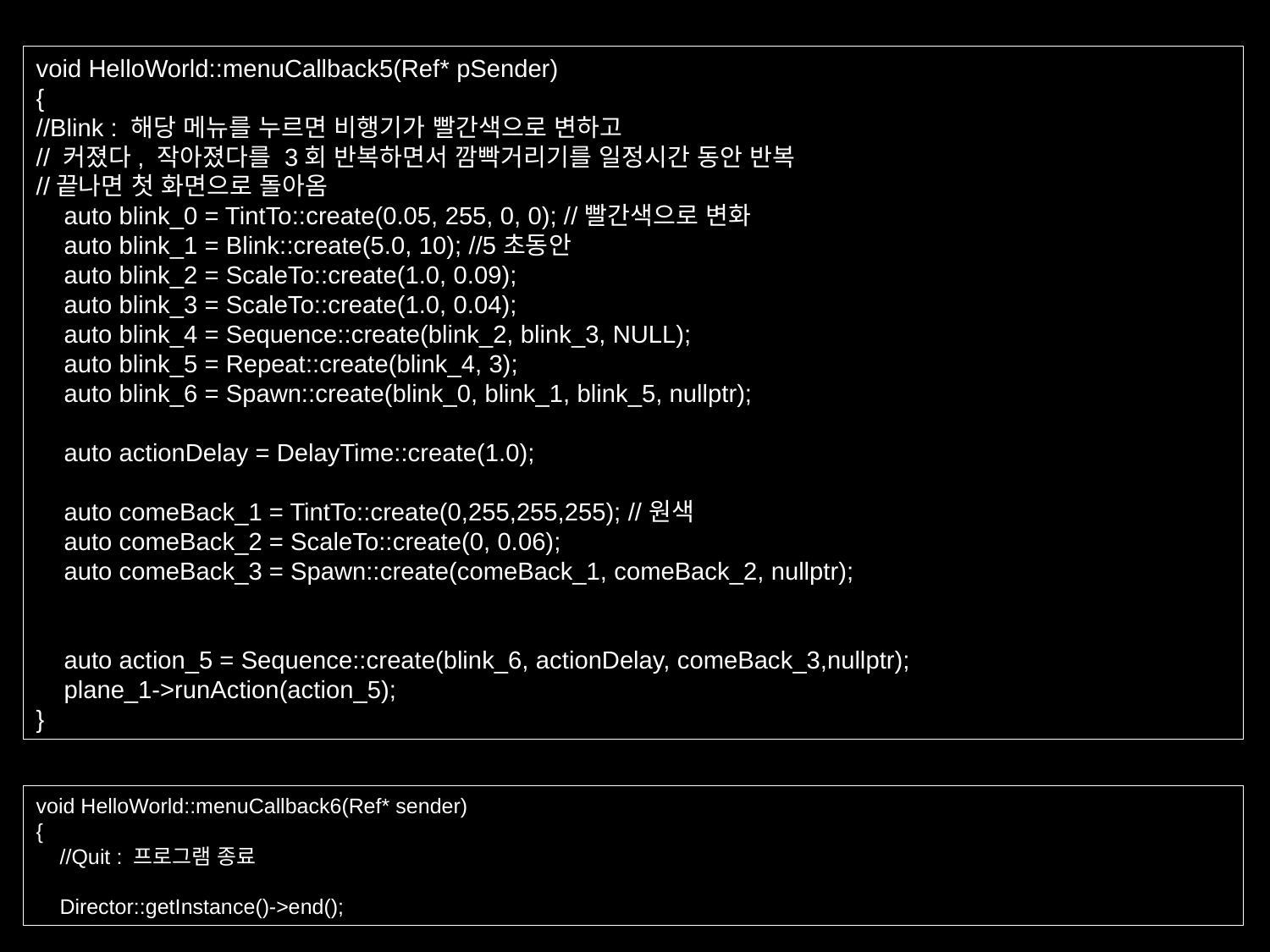

void HelloWorld::menuCallback5(Ref* pSender)
{
//Blink : 해당 메뉴를 누르면 비행기가 빨간색으로 변하고
// 커졌다, 작아졌다를 3회 반복하면서 깜빡거리기를 일정시간 동안 반복
//끝나면 첫 화면으로 돌아옴
    auto blink_0 = TintTo::create(0.05, 255, 0, 0); //빨간색으로 변화
    auto blink_1 = Blink::create(5.0, 10); //5초동안
    auto blink_2 = ScaleTo::create(1.0, 0.09);
    auto blink_3 = ScaleTo::create(1.0, 0.04);
    auto blink_4 = Sequence::create(blink_2, blink_3, NULL);
    auto blink_5 = Repeat::create(blink_4, 3);
    auto blink_6 = Spawn::create(blink_0, blink_1, blink_5, nullptr);

    auto actionDelay = DelayTime::create(1.0);

    auto comeBack_1 = TintTo::create(0,255,255,255); //원색
    auto comeBack_2 = ScaleTo::create(0, 0.06);
    auto comeBack_3 = Spawn::create(comeBack_1, comeBack_2, nullptr);

    auto action_5 = Sequence::create(blink_6, actionDelay, comeBack_3,nullptr);
    plane_1->runAction(action_5);
}
void HelloWorld::menuCallback6(Ref* sender)
{
    //Quit : 프로그램 종료

    Director::getInstance()->end();